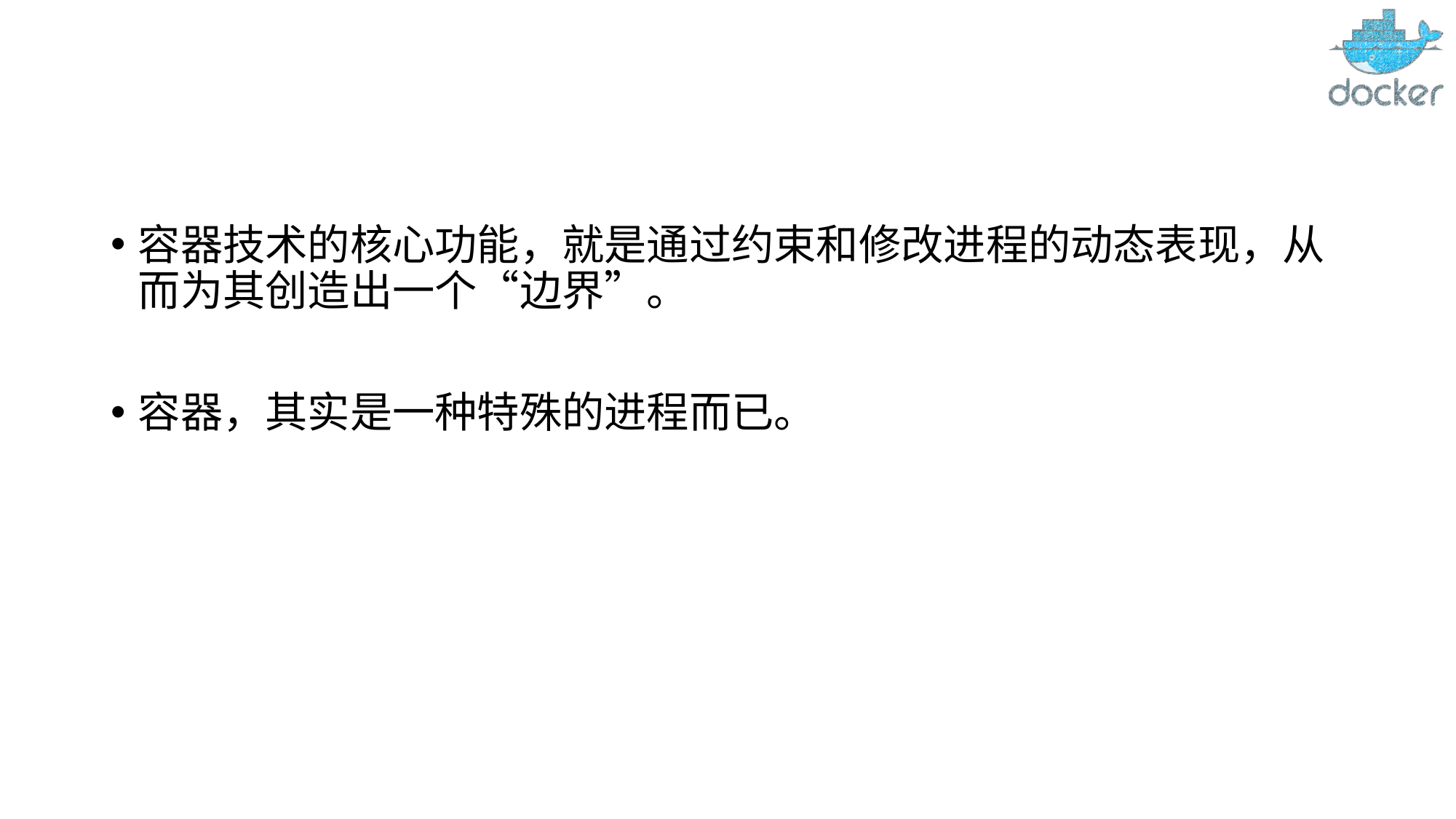

#
容器技术的核心功能，就是通过约束和修改进程的动态表现，从而为其创造出一个“边界”。

容器，其实是一种特殊的进程而已。